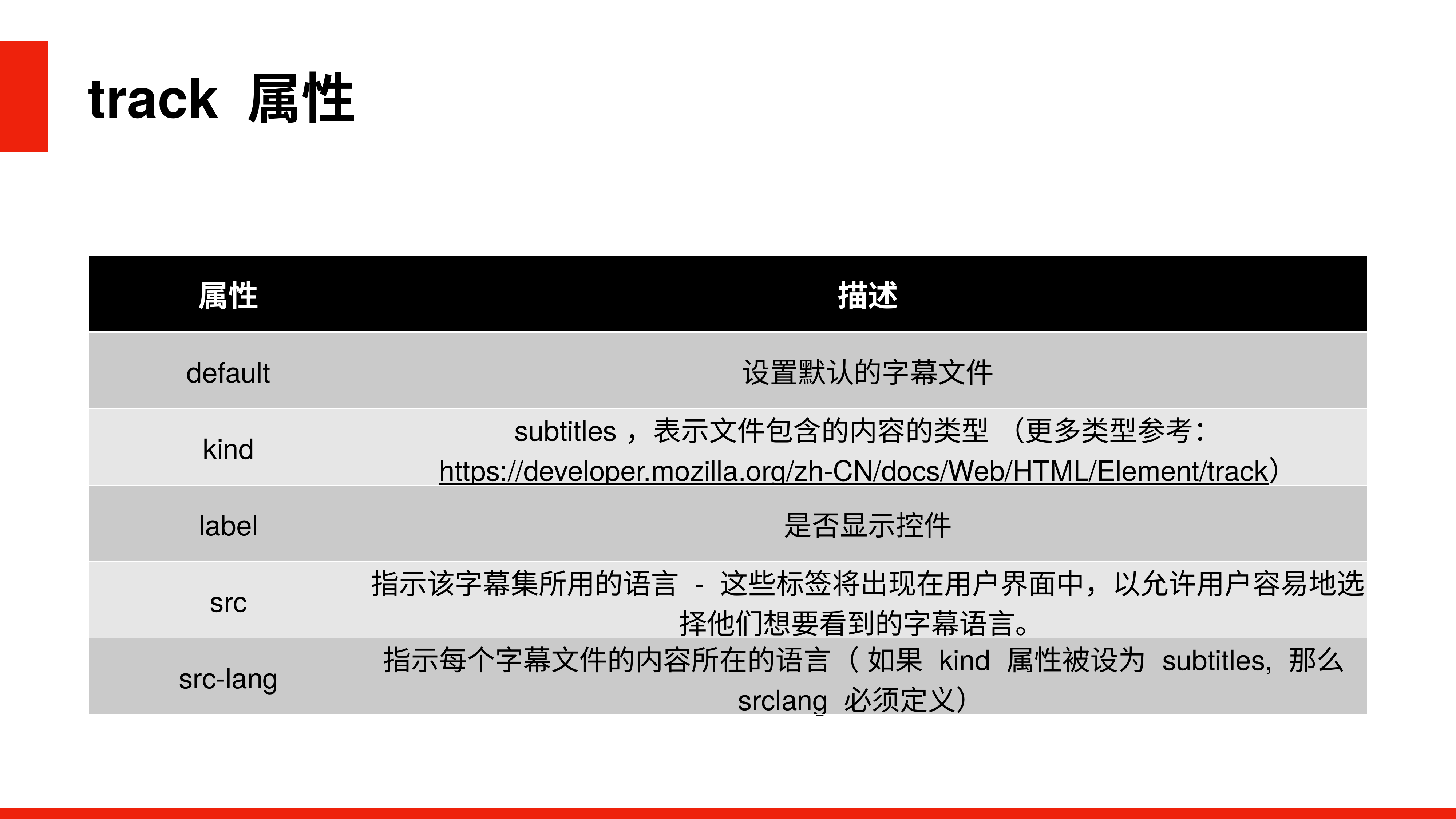

track 属性
| 属性 | 描述 |
| --- | --- |
| default | 设置默认的字幕文件 |
| kind | subtitles，表示文件包含的内容的类型 （更多类型参考： https://developer.mozilla.org/zh-CN/docs/Web/HTML/Element/track） |
| label | 是否显示控件 |
| src | 指示该字幕集所用的语言 - 这些标签将出现在用户界面中，以允许用户容易地选择他们想要看到的字幕语言。 |
| src-lang | 指示每个字幕文件的内容所在的语言（ 如果 kind 属性被设为 subtitles, 那么srclang 必须定义） |
16